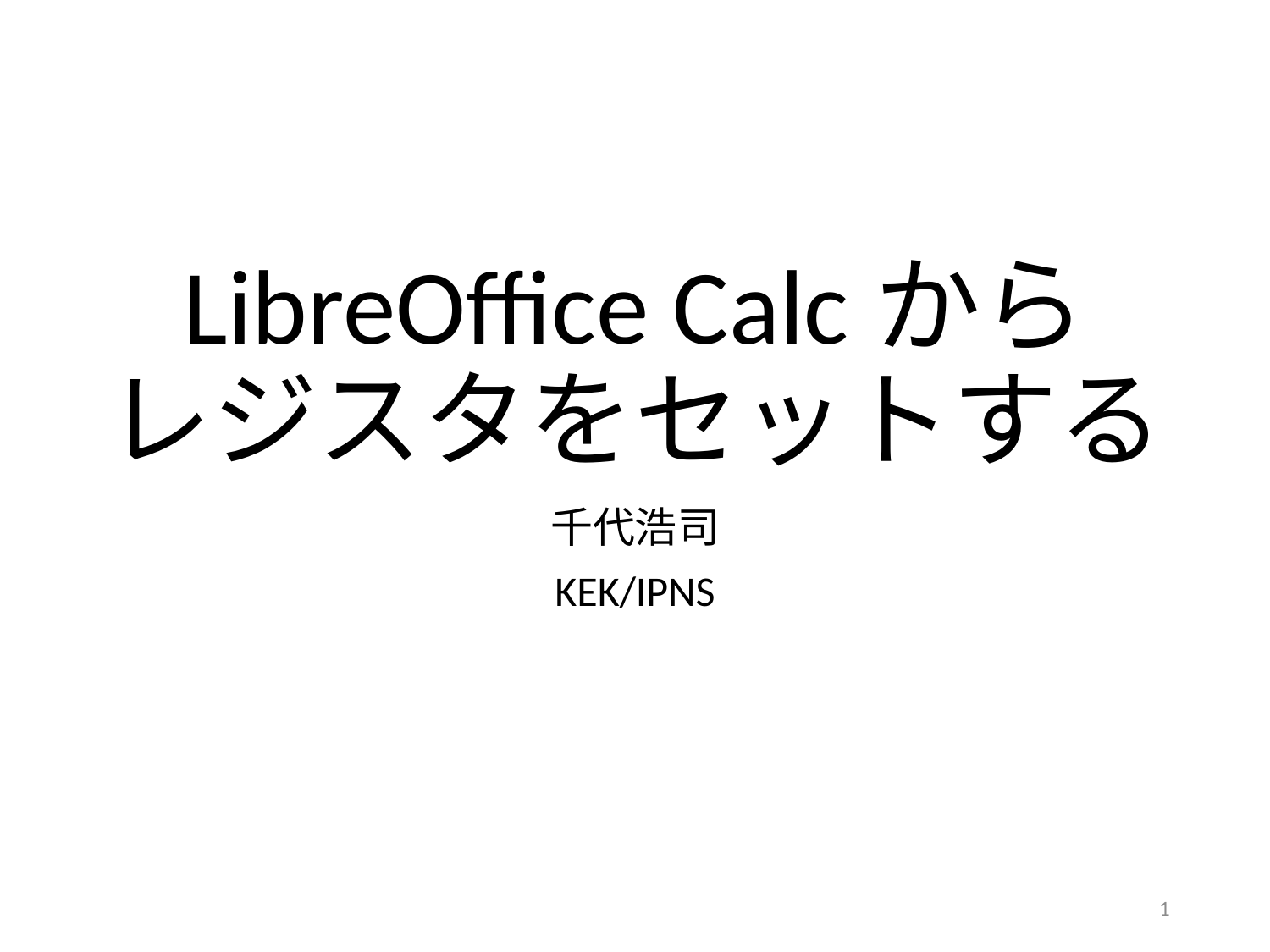

# LibreOffice Calcから レジスタをセットする
千代浩司
KEK/IPNS
1